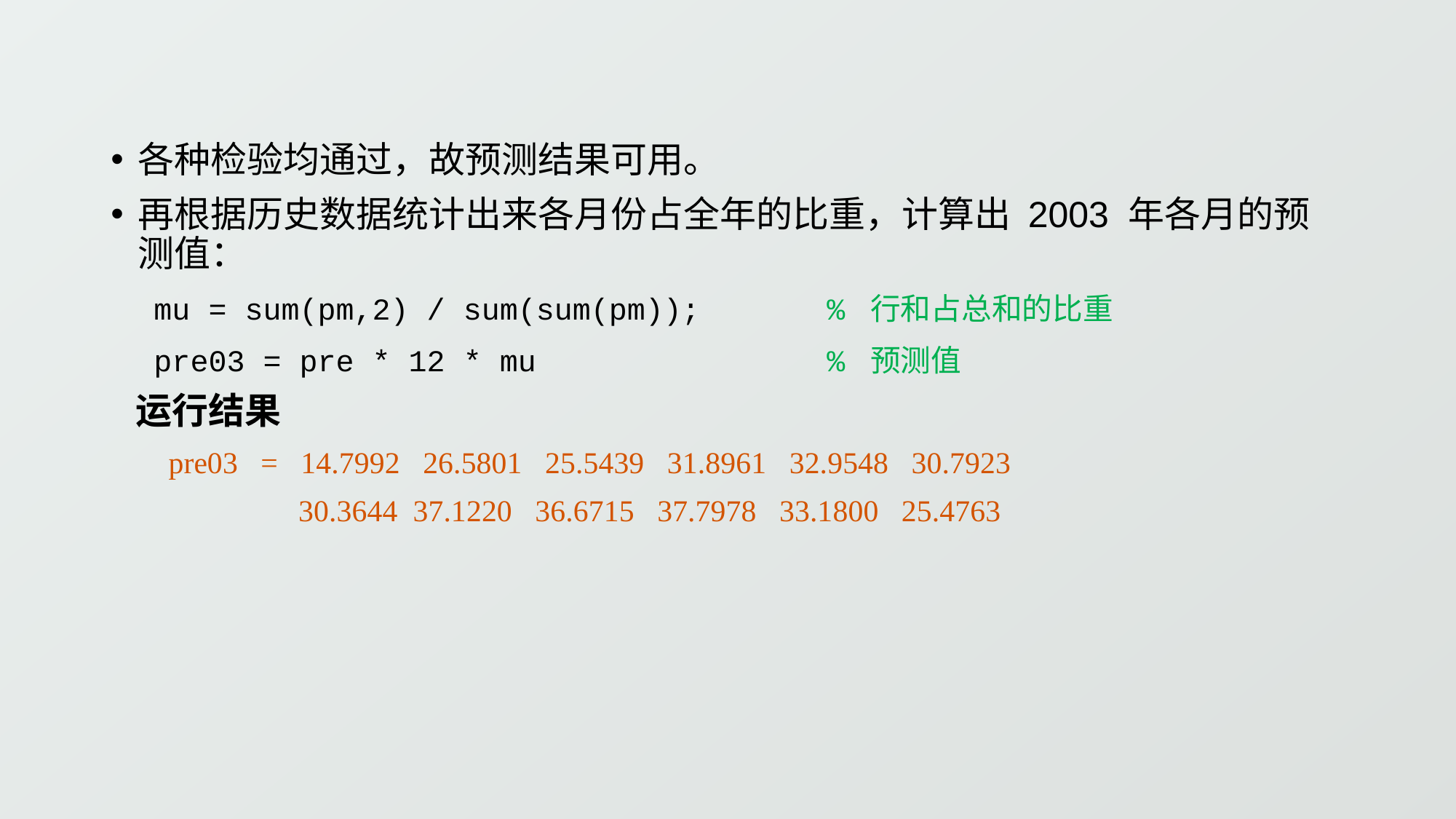

各种检验均通过，故预测结果可用。
再根据历史数据统计出来各月份占全年的比重，计算出 2003 年各月的预测值：
mu = sum(pm,2) / sum(sum(pm));       % 行和占总和的比重
pre03 = pre * 12 * mu                % 预测值
  运行结果
    pre03   =   14.7992   26.5801   25.5439   31.8961   32.9548   30.7923
                     30.3644  37.1220   36.6715   37.7978   33.1800   25.4763